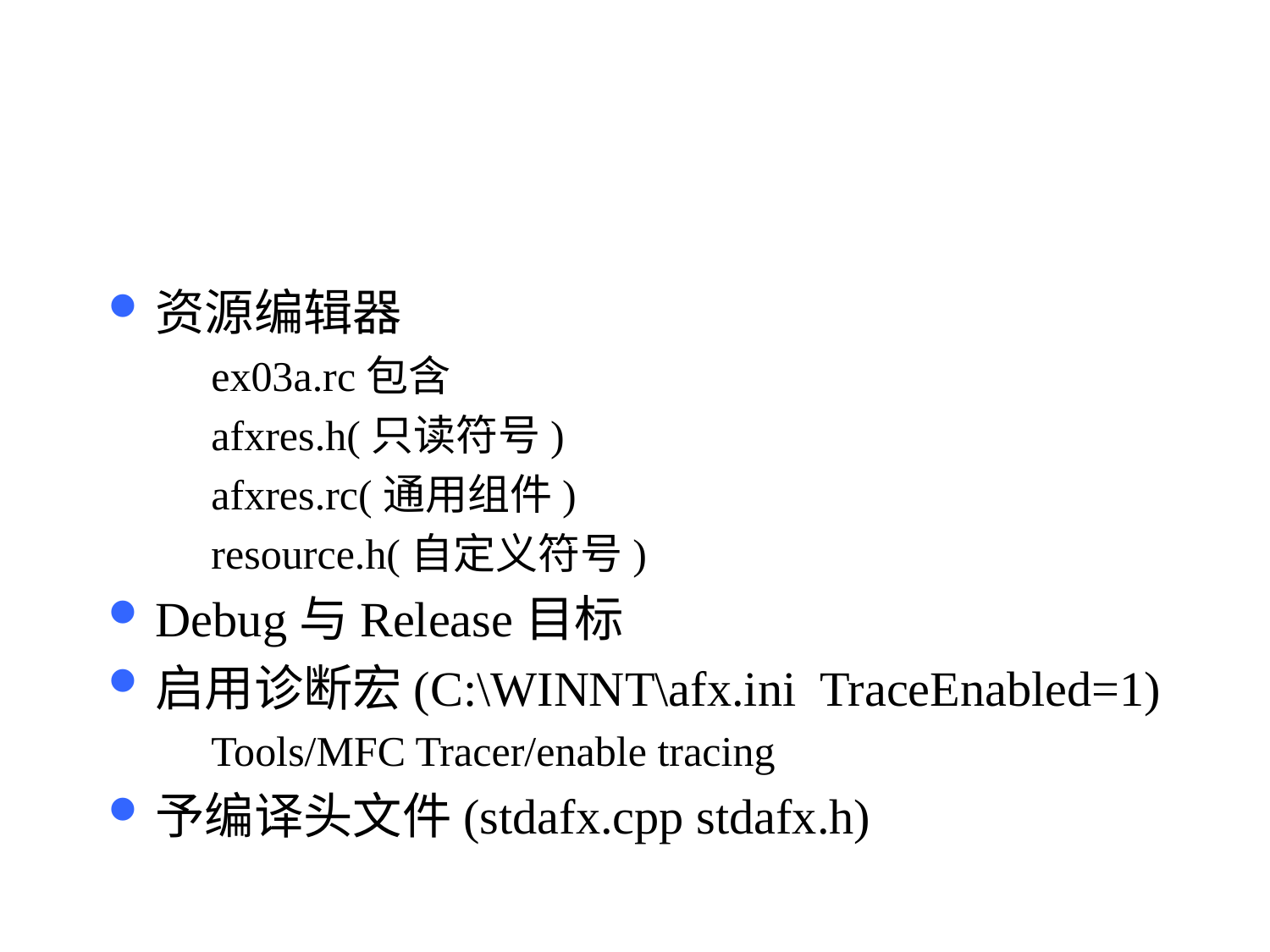

#
资源编辑器
ex03a.rc包含
afxres.h(只读符号)
afxres.rc(通用组件)
resource.h(自定义符号)
Debug与Release目标
启用诊断宏(C:\WINNT\afx.ini  TraceEnabled=1)
Tools/MFC Tracer/enable tracing
予编译头文件(stdafx.cpp stdafx.h)
26